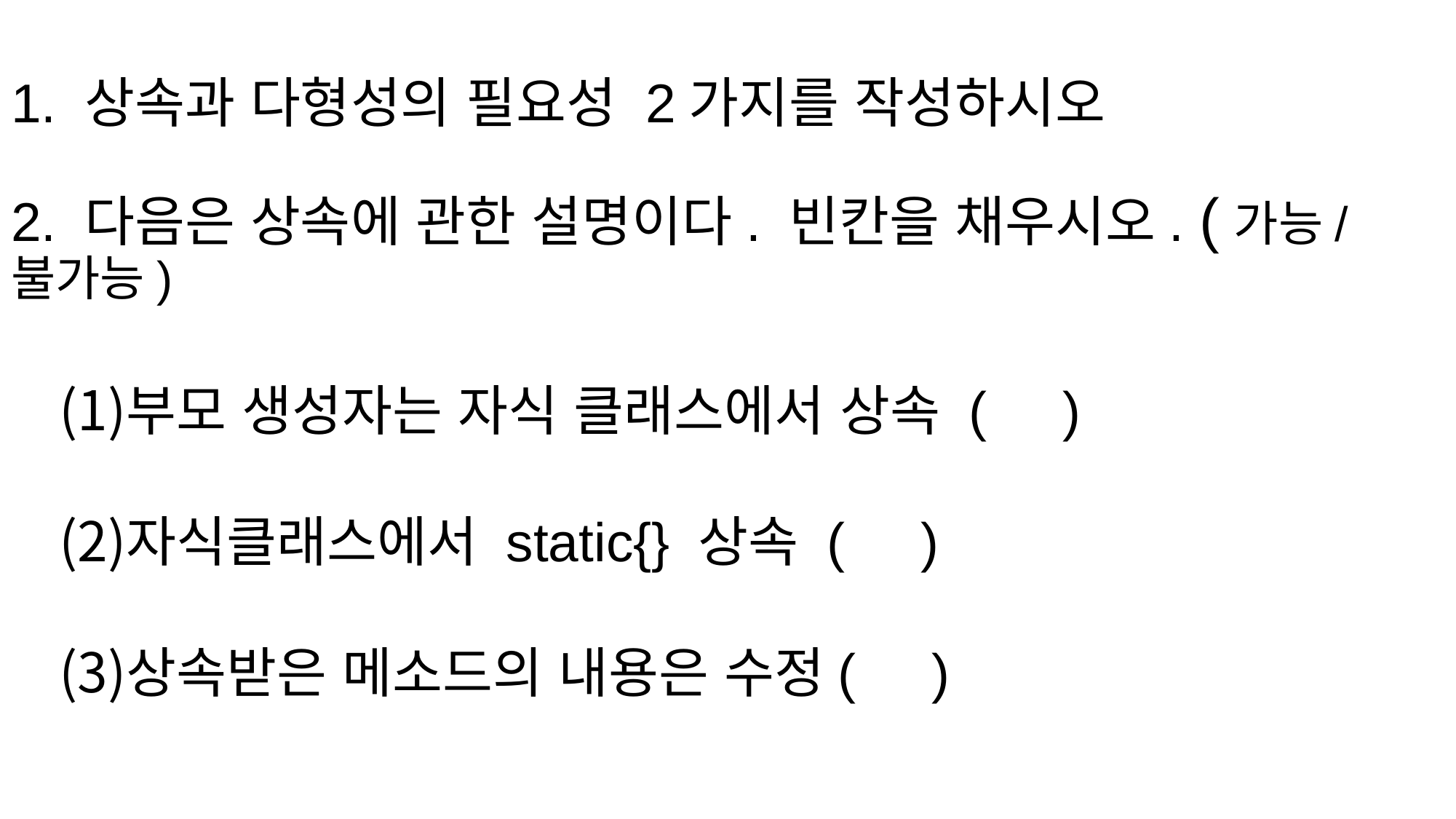

# 1. 상속과 다형성의 필요성 2가지를 작성하시오
2. 다음은 상속에 관한 설명이다. 빈칸을 채우시오. (가능/불가능)

부모 생성자는 자식 클래스에서 상속 (     )

자식클래스에서 static{} 상속 (     )

상속받은 메소드의 내용은 수정(     )